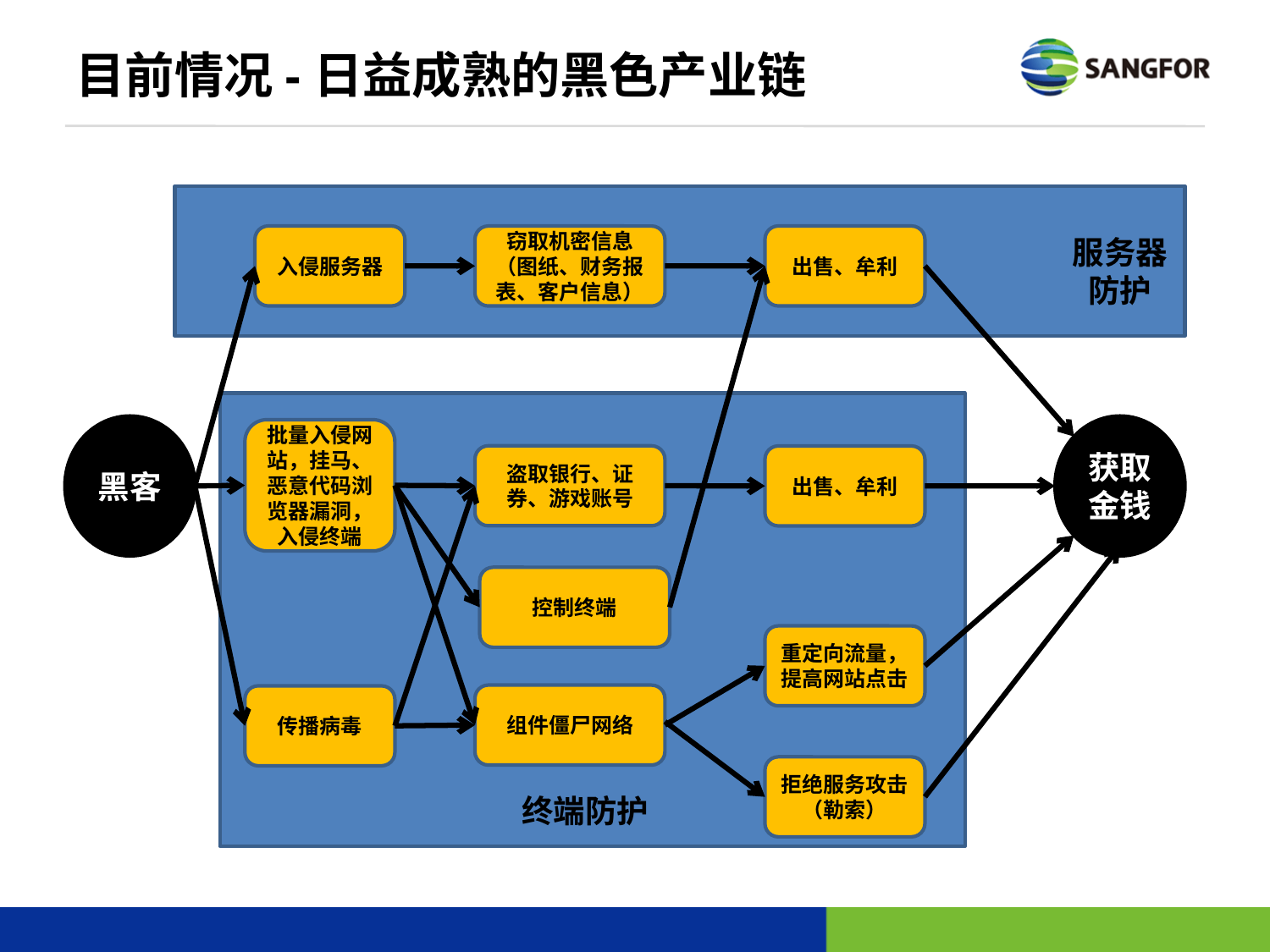

# 目前情况-日益成熟的黑色产业链

服务器防护
入侵服务器
出售、牟利
窃取机密信息（图纸、财务报表、客户信息）
控制终端

终端防护
黑客
获取金钱
批量入侵网站，挂马、恶意代码浏览器漏洞，入侵终端
盗取银行、证券、游戏账号
出售、牟利
重定向流量，提高网站点击
组件僵尸网络
传播病毒
拒绝服务攻击
（勒索）